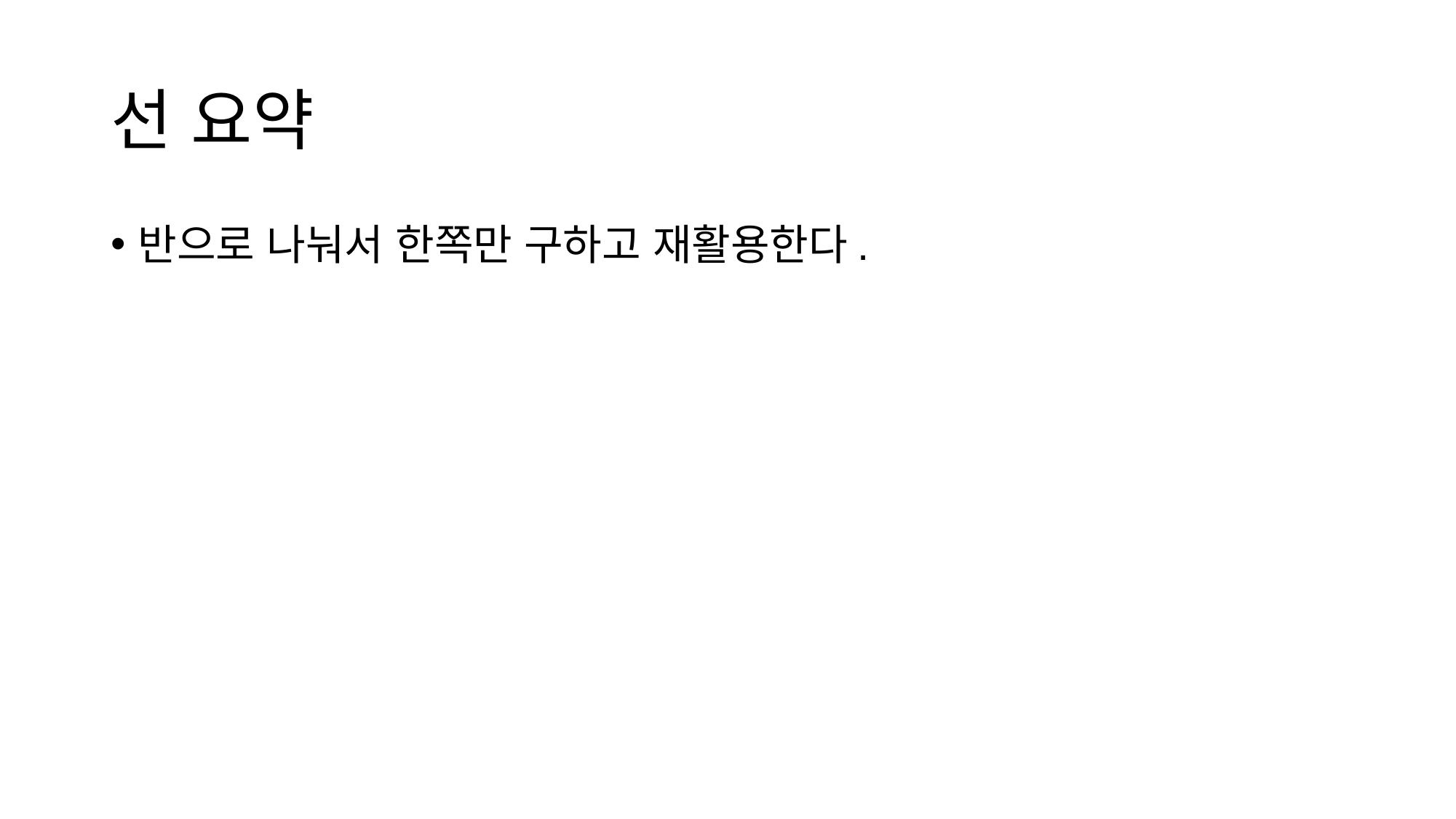

# 선 요약
반으로 나눠서 한쪽만 구하고 재활용한다.